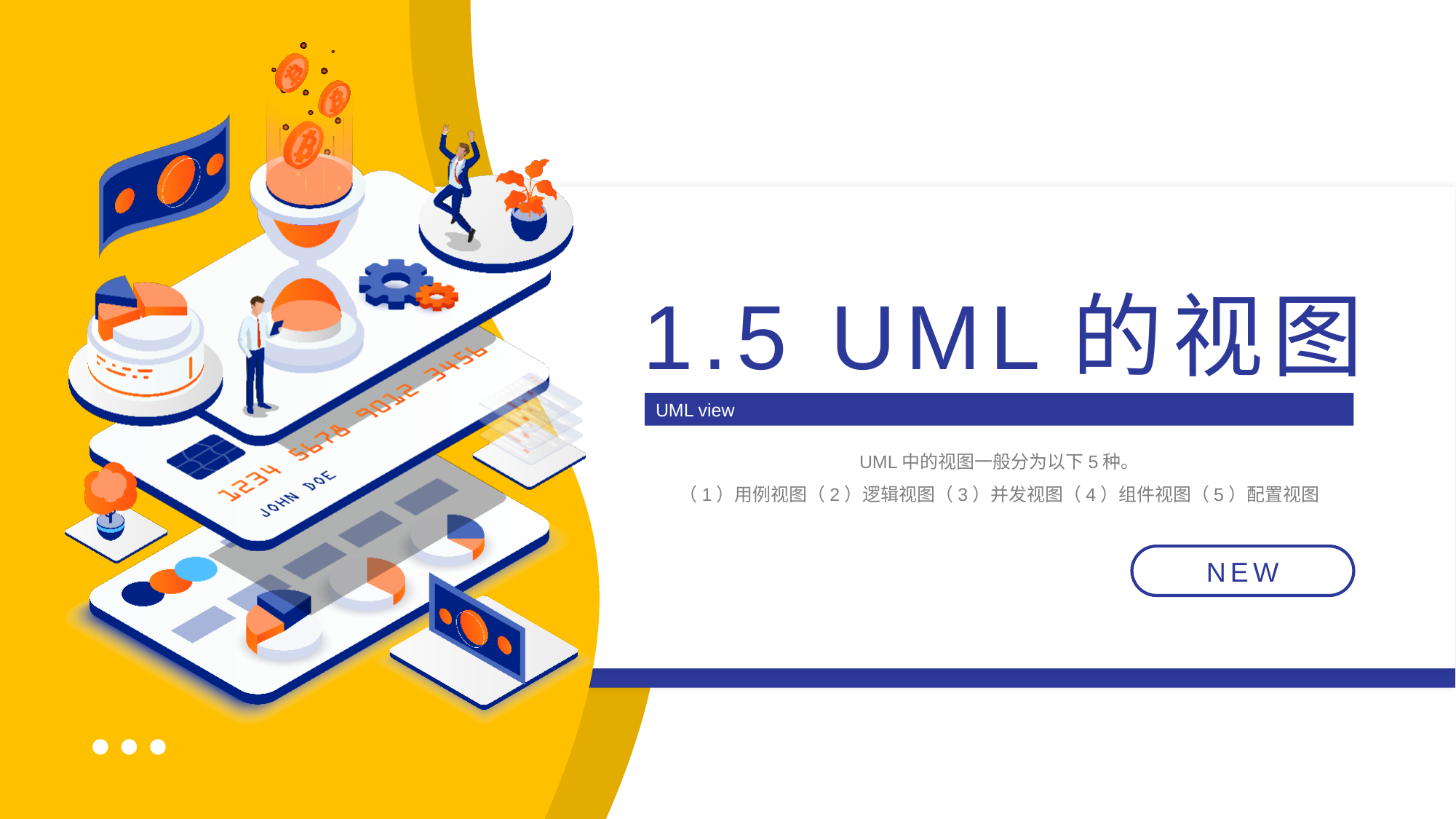

1.5 UML的视图
UML view
UML中的视图一般分为以下5种。
（1）用例视图（2）逻辑视图（3）并发视图（4）组件视图（5）配置视图
NEW